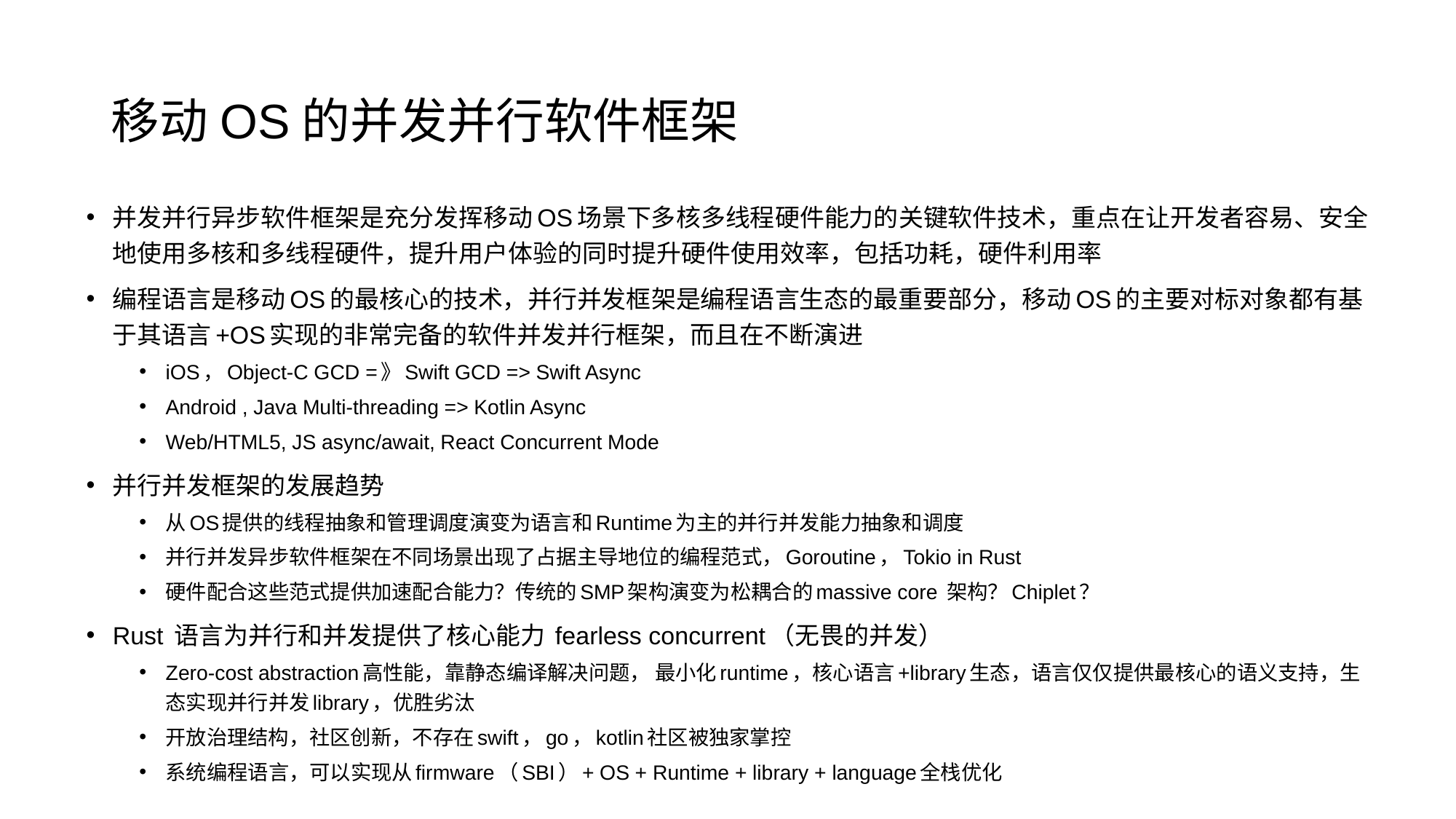

# 移动OS的并发并行软件框架
并发并行异步软件框架是充分发挥移动OS场景下多核多线程硬件能力的关键软件技术，重点在让开发者容易、安全地使用多核和多线程硬件，提升用户体验的同时提升硬件使用效率，包括功耗，硬件利用率
编程语言是移动OS的最核心的技术，并行并发框架是编程语言生态的最重要部分，移动OS的主要对标对象都有基于其语言+OS实现的非常完备的软件并发并行框架，而且在不断演进
iOS，Object-C GCD =》Swift GCD => Swift Async
Android , Java Multi-threading => Kotlin Async
Web/HTML5, JS async/await, React Concurrent Mode
并行并发框架的发展趋势
从OS提供的线程抽象和管理调度演变为语言和Runtime为主的并行并发能力抽象和调度
并行并发异步软件框架在不同场景出现了占据主导地位的编程范式，Goroutine，Tokio in Rust
硬件配合这些范式提供加速配合能力？传统的SMP架构演变为松耦合的massive core 架构？Chiplet？
Rust 语言为并行和并发提供了核心能力 fearless concurrent（无畏的并发）
Zero-cost abstraction高性能，靠静态编译解决问题， 最小化runtime，核心语言+library生态，语言仅仅提供最核心的语义支持，生态实现并行并发library，优胜劣汰
开放治理结构，社区创新，不存在swift，go，kotlin社区被独家掌控
系统编程语言，可以实现从firmware（SBI）+ OS + Runtime + library + language全栈优化